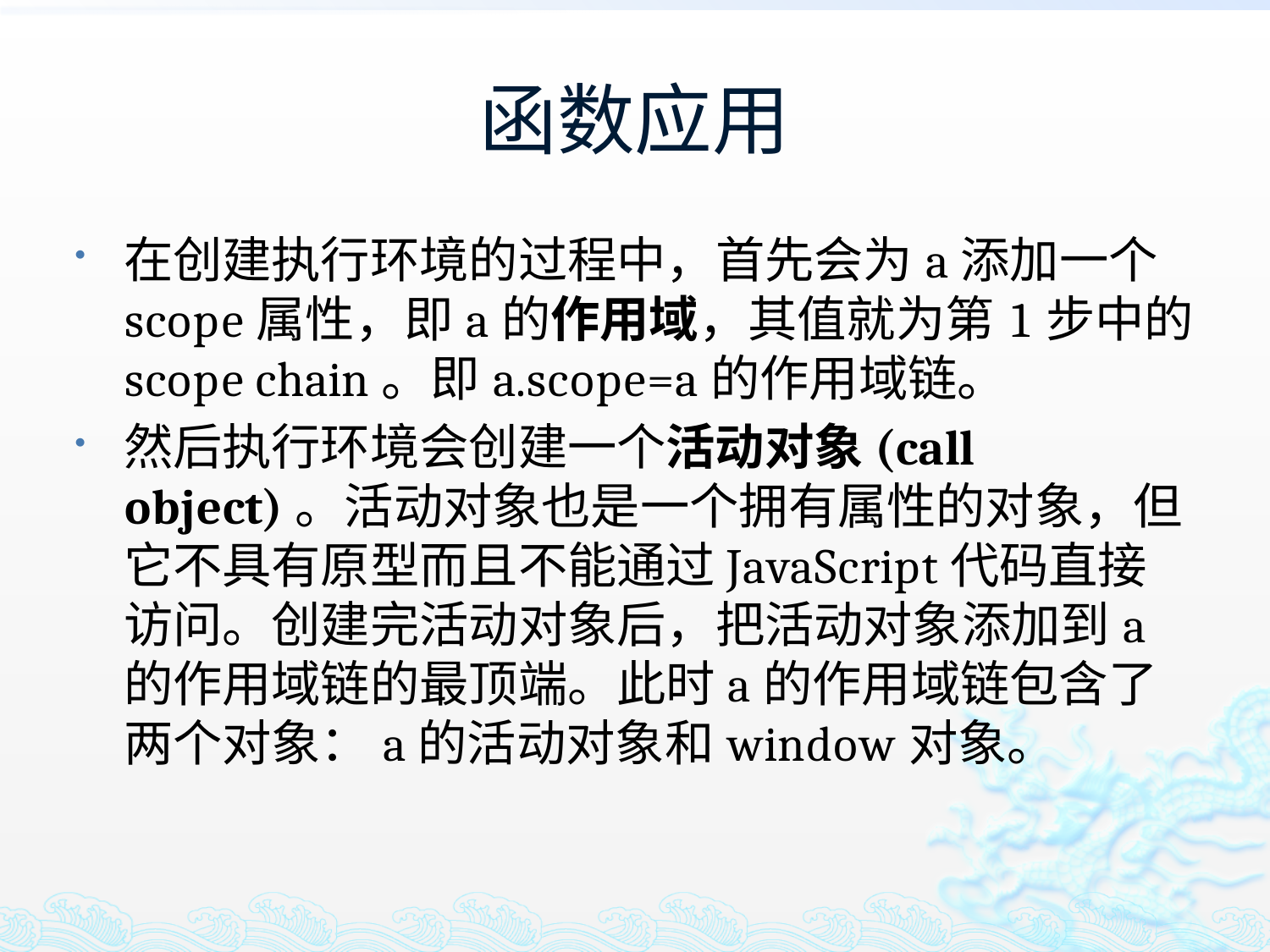

# 函数应用
在创建执行环境的过程中，首先会为a添加一个scope属性，即a的作用域，其值就为第1步中的scope chain。即a.scope=a的作用域链。
然后执行环境会创建一个活动对象(call object)。活动对象也是一个拥有属性的对象，但它不具有原型而且不能通过JavaScript代码直接访问。创建完活动对象后，把活动对象添加到a的作用域链的最顶端。此时a的作用域链包含了两个对象：a的活动对象和window对象。